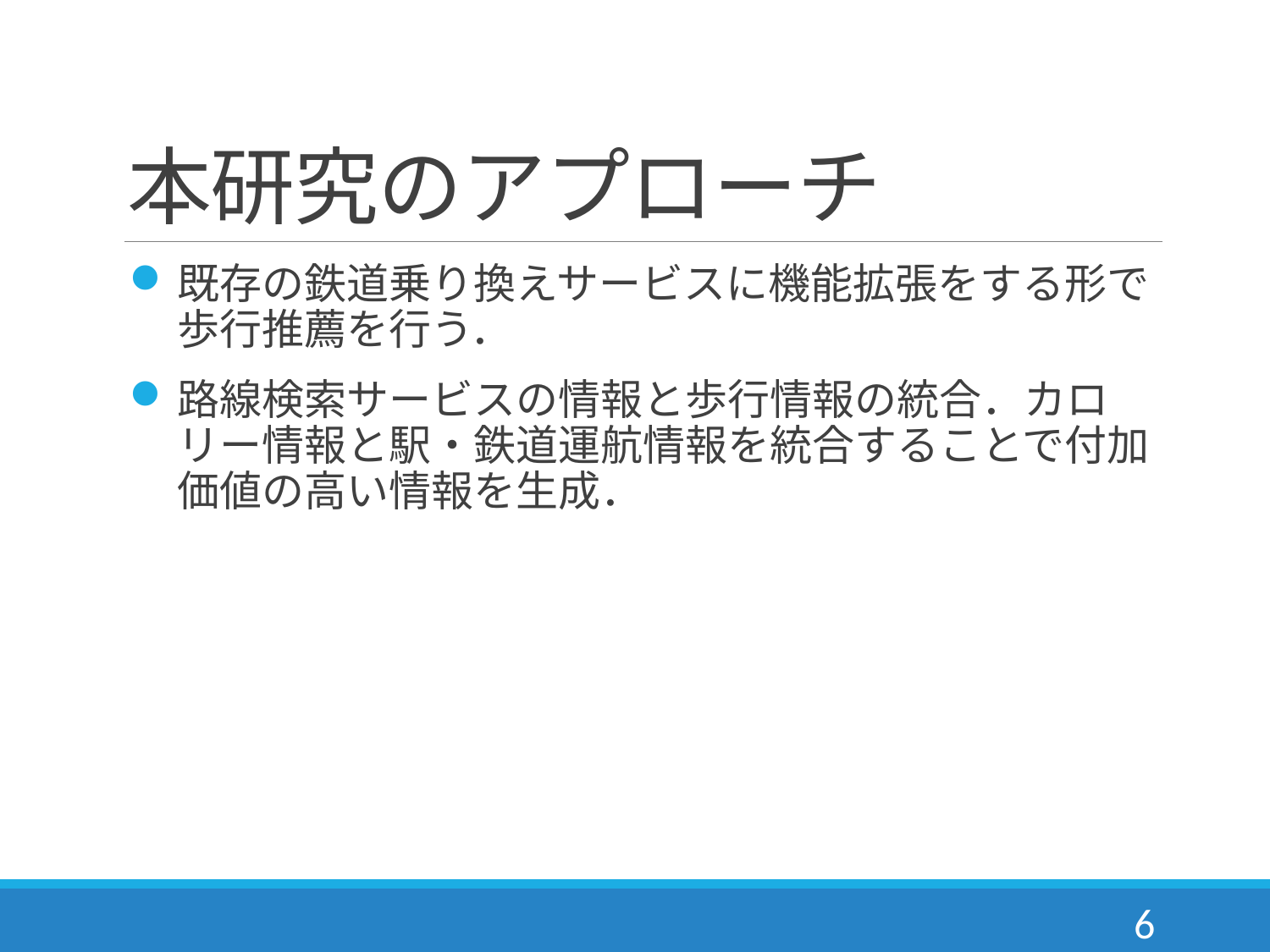

# 本研究のアプローチ
既存の鉄道乗り換えサービスに機能拡張をする形で歩行推薦を行う．
路線検索サービスの情報と歩行情報の統合．カロリー情報と駅・鉄道運航情報を統合することで付加価値の高い情報を生成．

6